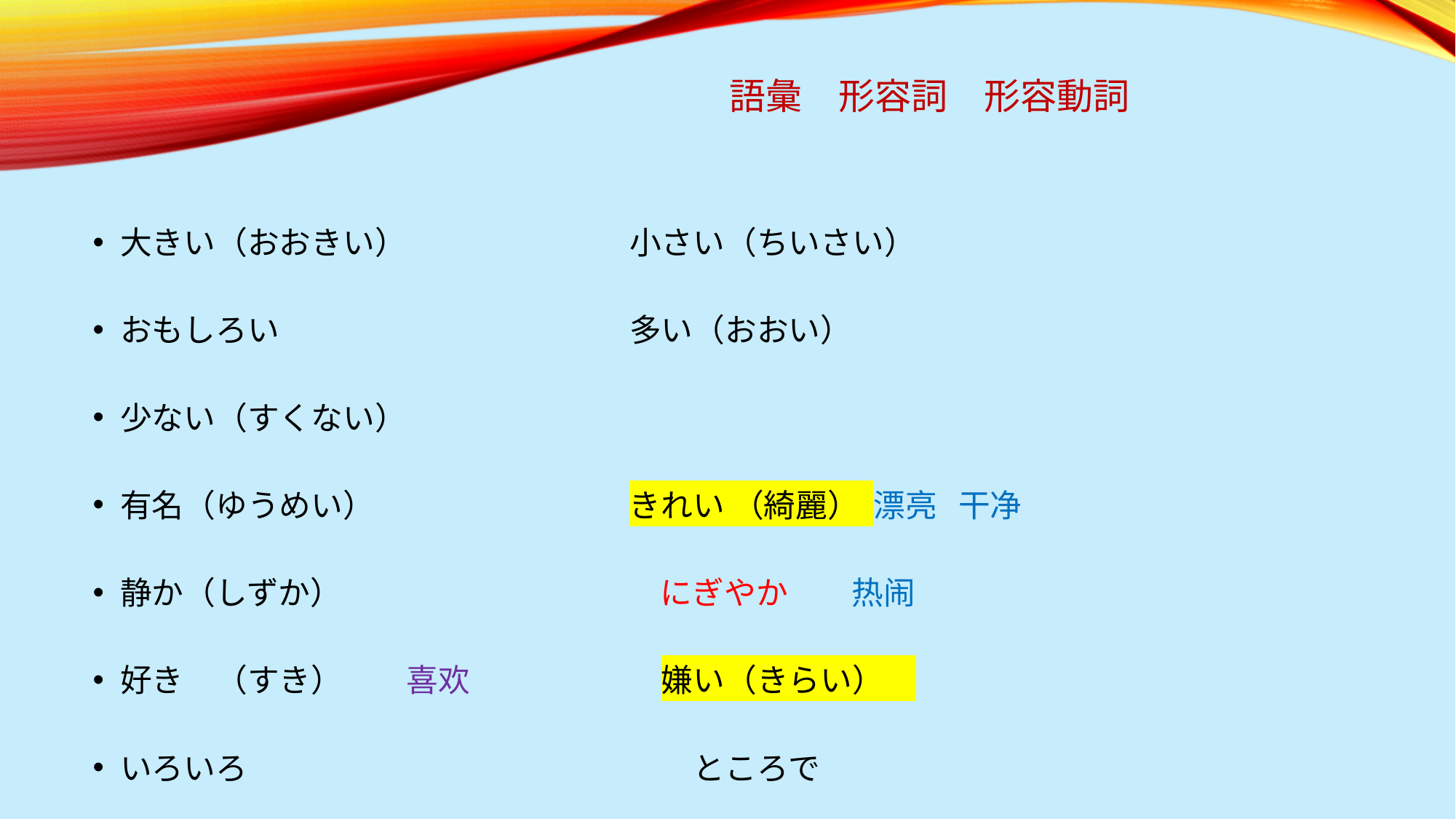

語彙　形容詞　形容動詞
大きい（おおきい）　　　　　　　小さい（ちいさい）
おもしろい　　　　　　　　　　　多い（おおい）
少ない（すくない）
有名（ゆうめい）　　　　　　　　きれい （綺麗）  漂亮   干净
静か（しずか）　　　　　　　　　　にぎやか　　热闹
好き　（すき）　　喜欢　　　　　　嫌い（きらい）
いろいろ　　　　　　　　　　　　　　ところで